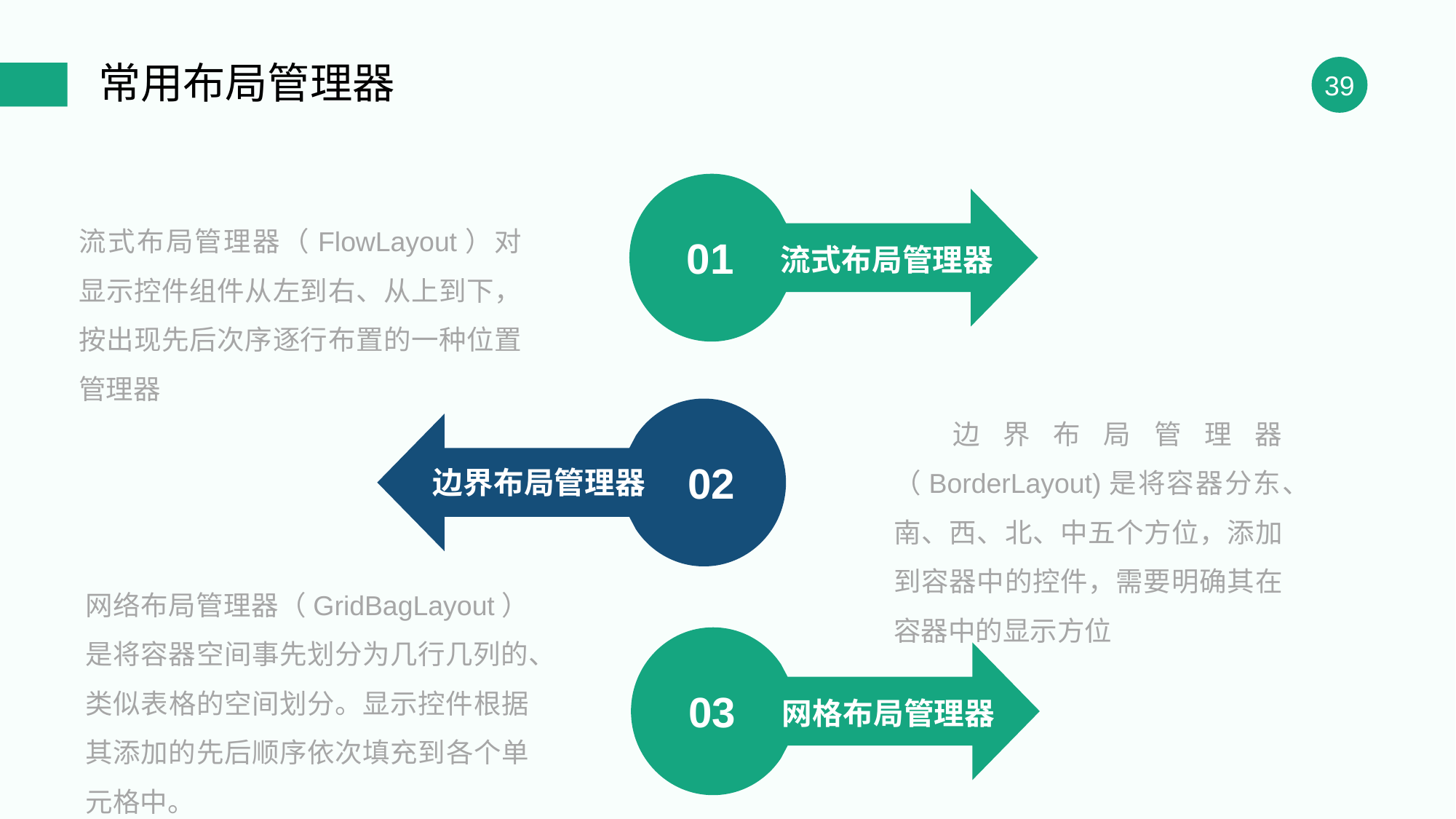

常用布局管理器

流式布局管理器
01
流式布局管理器（FlowLayout）对显示控件组件从左到右、从上到下，按出现先后次序逐行布置的一种位置管理器
 边界布局管理器（BorderLayout)是将容器分东、南、西、北、中五个方位，添加到容器中的控件，需要明确其在容器中的显示方位

边界布局管理器
02
网络布局管理器（GridBagLayout）是将容器空间事先划分为几行几列的、类似表格的空间划分。显示控件根据其添加的先后顺序依次填充到各个单元格中。

网格布局管理器
03